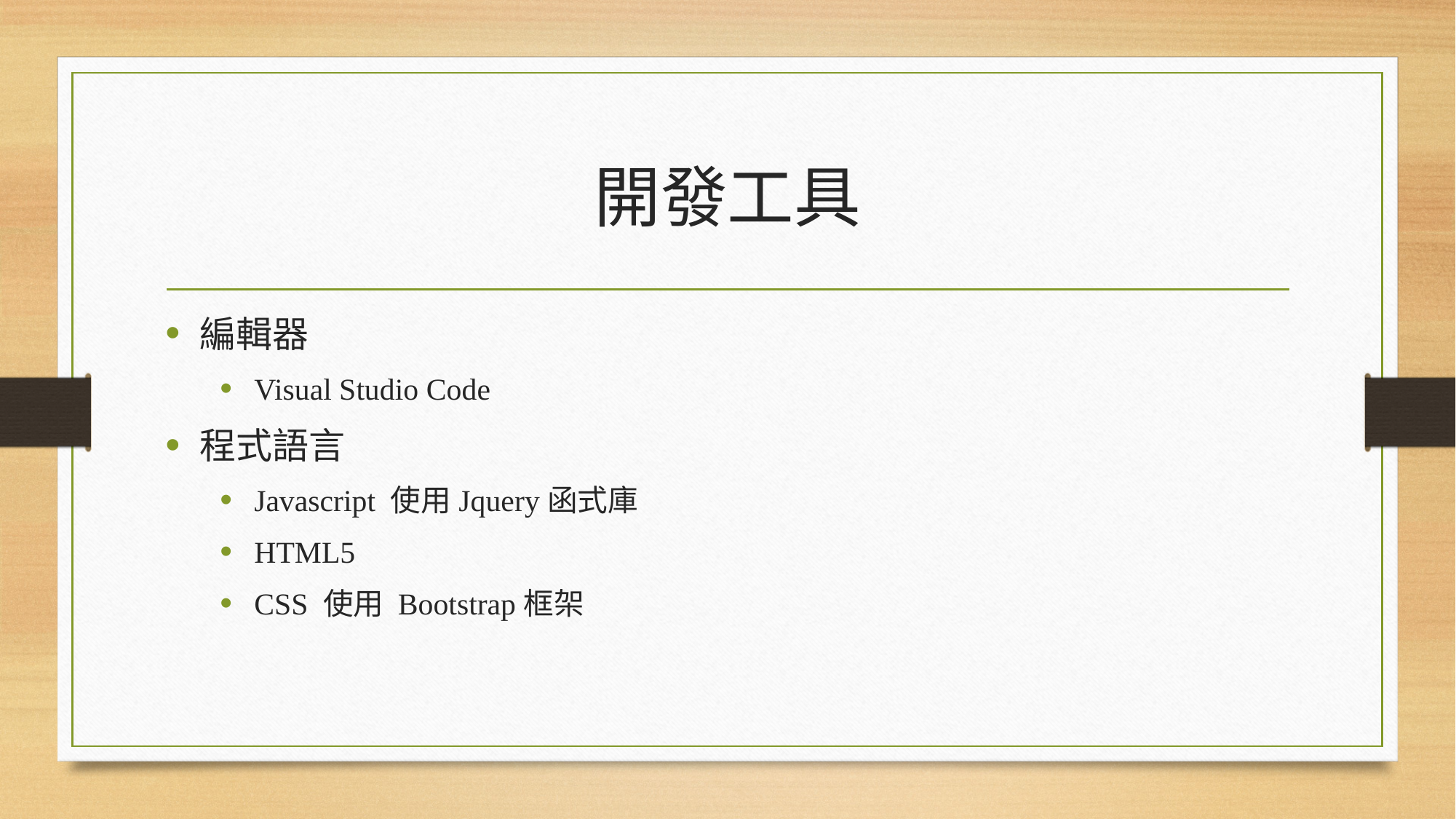

# 開發工具
編輯器
Visual Studio Code
程式語言
Javascript 使用Jquery函式庫
HTML5
CSS 使用 Bootstrap框架